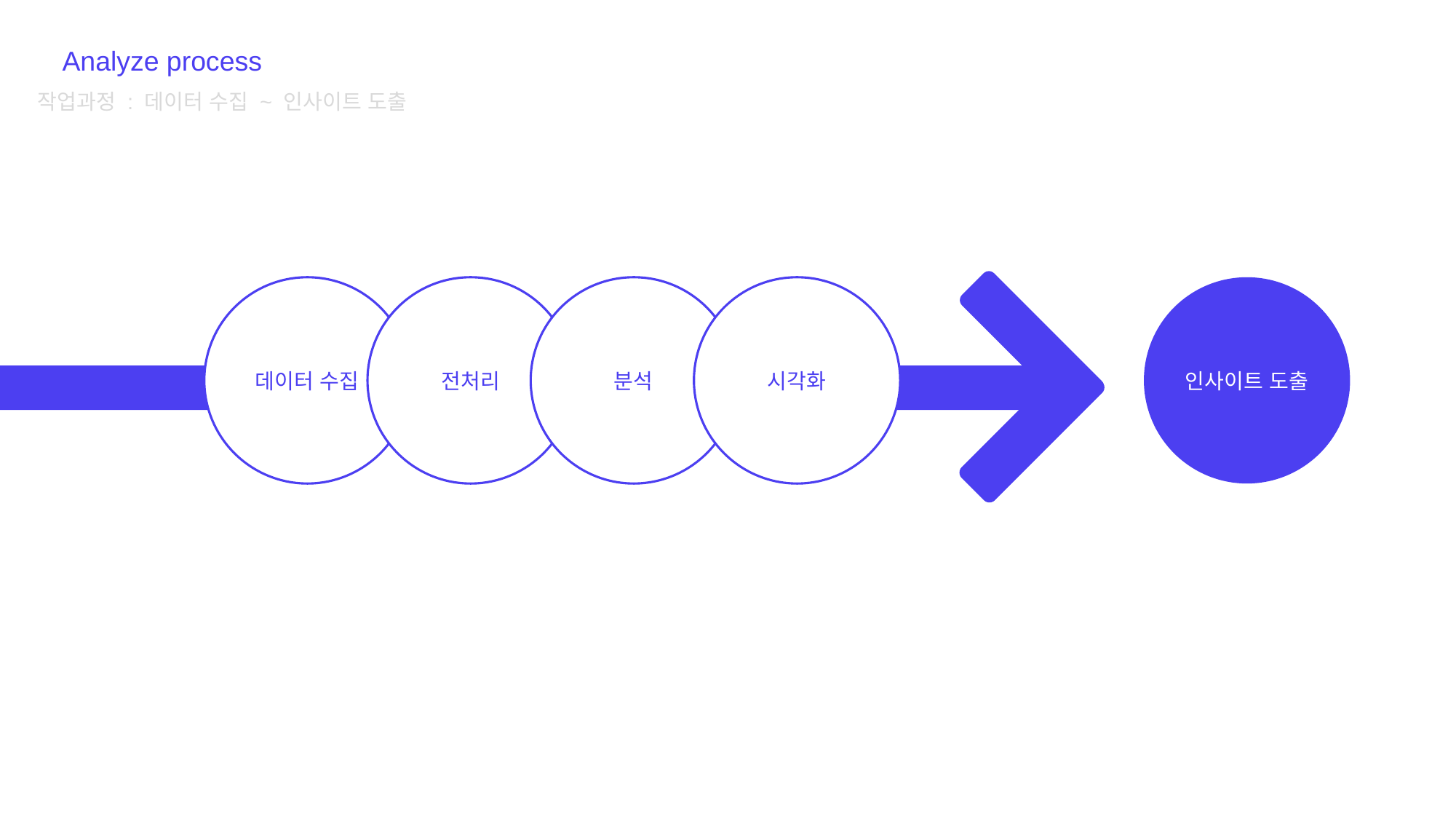

Analyze process
작업과정 : 데이터 수집 ~ 인사이트 도출

데이터 수집
전처리
분석
시각화
인사이트 도출